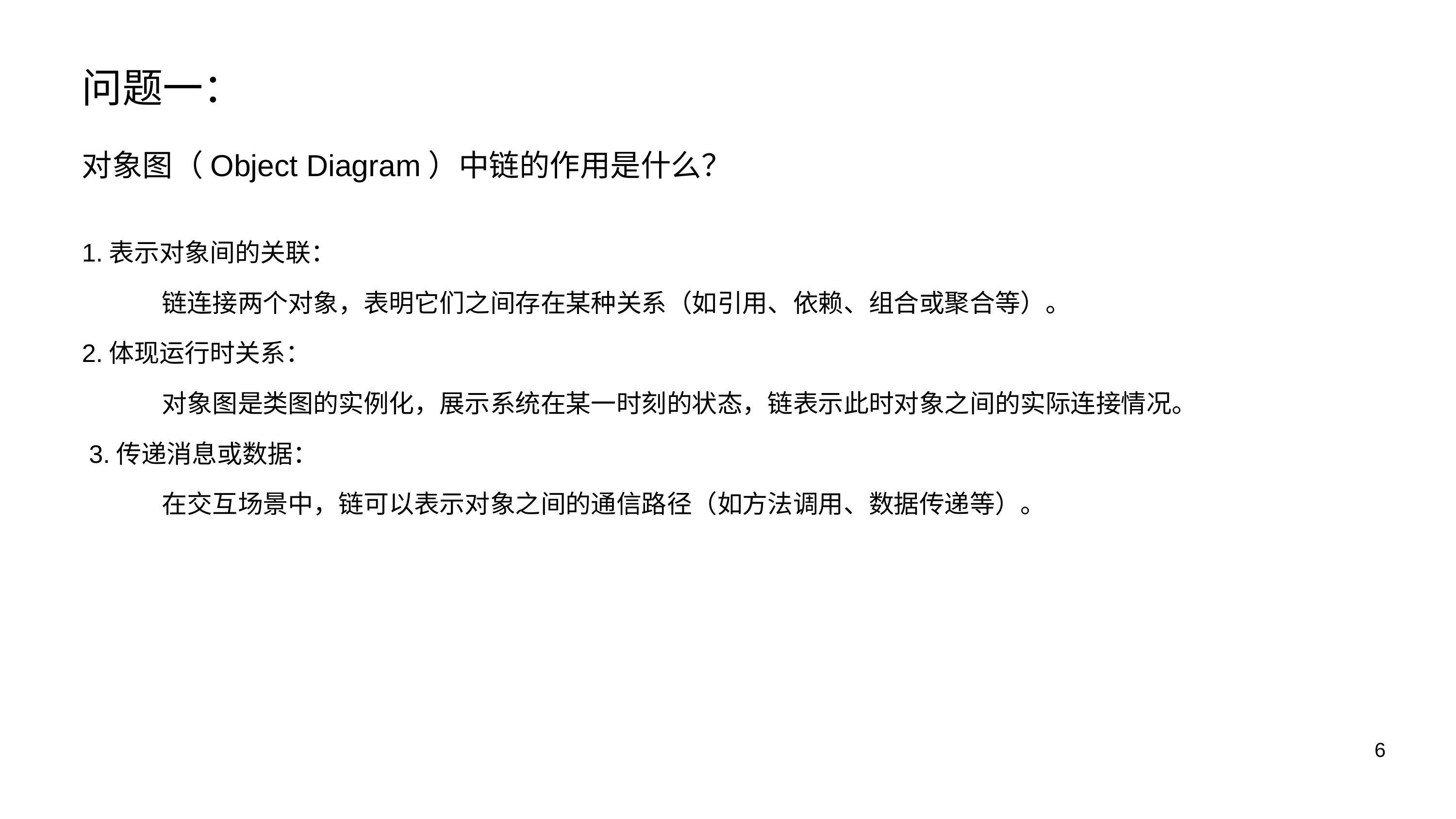

问题一：
对象图（Object Diagram）中链的作用是什么？
1.表示对象间的关联：
             链连接两个对象，表明它们之间存在某种关系（如引用、依赖、组合或聚合等）。
2.体现运行时关系：
             对象图是类图的实例化，展示系统在某一时刻的状态，链表示此时对象之间的实际连接情况。
 3.传递消息或数据：
             在交互场景中，链可以表示对象之间的通信路径（如方法调用、数据传递等）。

6